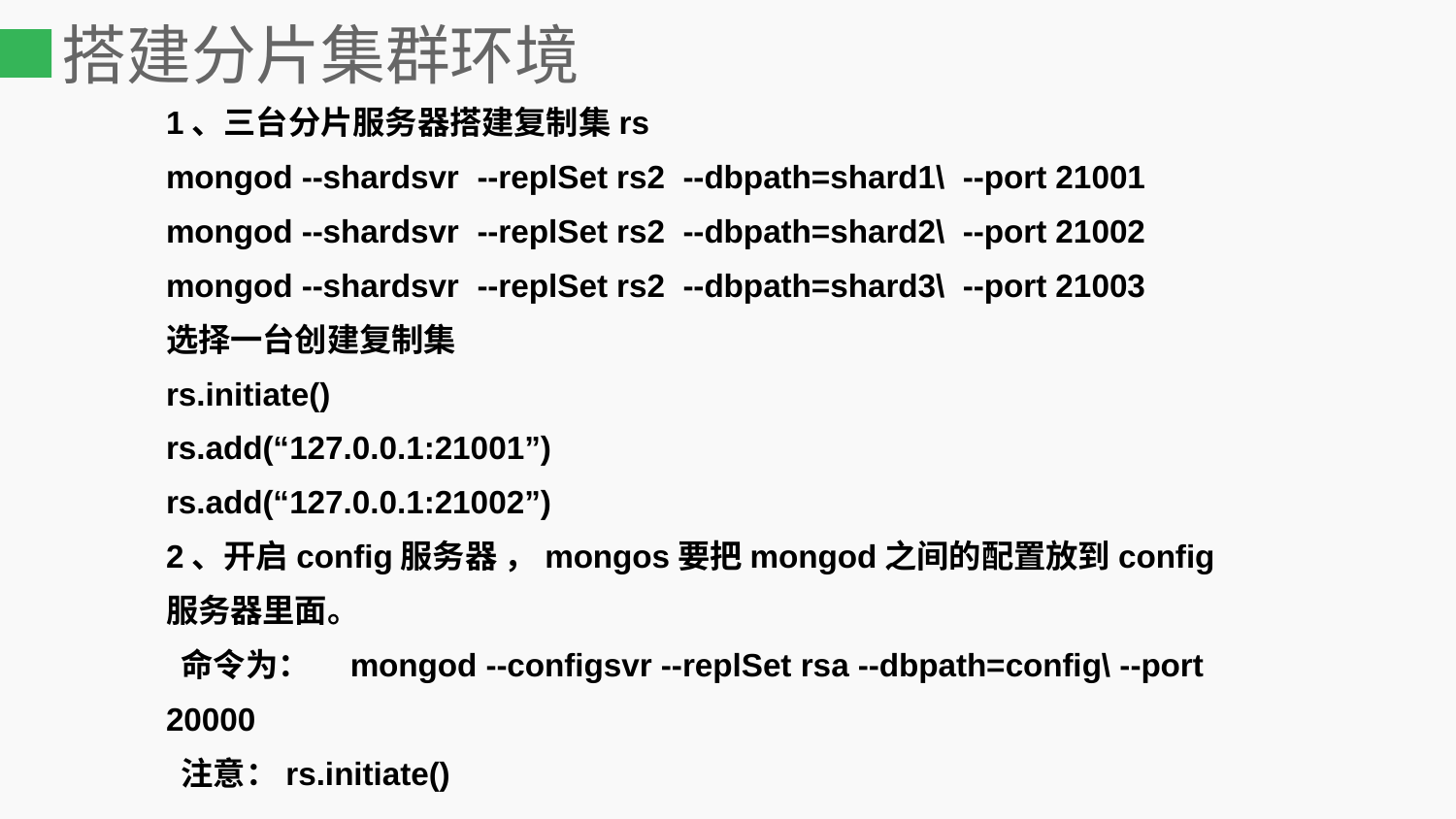

# 搭建分片集群环境
1、三台分片服务器搭建复制集rs
mongod --shardsvr  --replSet rs2  --dbpath=shard1\  --port 21001
mongod --shardsvr  --replSet rs2  --dbpath=shard2\  --port 21002
mongod --shardsvr  --replSet rs2  --dbpath=shard3\  --port 21003
选择一台创建复制集
rs.initiate()
rs.add(“127.0.0.1:21001”)
rs.add(“127.0.0.1:21002”)
2、开启config服务器 ，mongos要把mongod之间的配置放到config服务器里面。
 命令为：　mongod --configsvr --replSet rsa --dbpath=config\ --port 20000
 注意：rs.initiate()